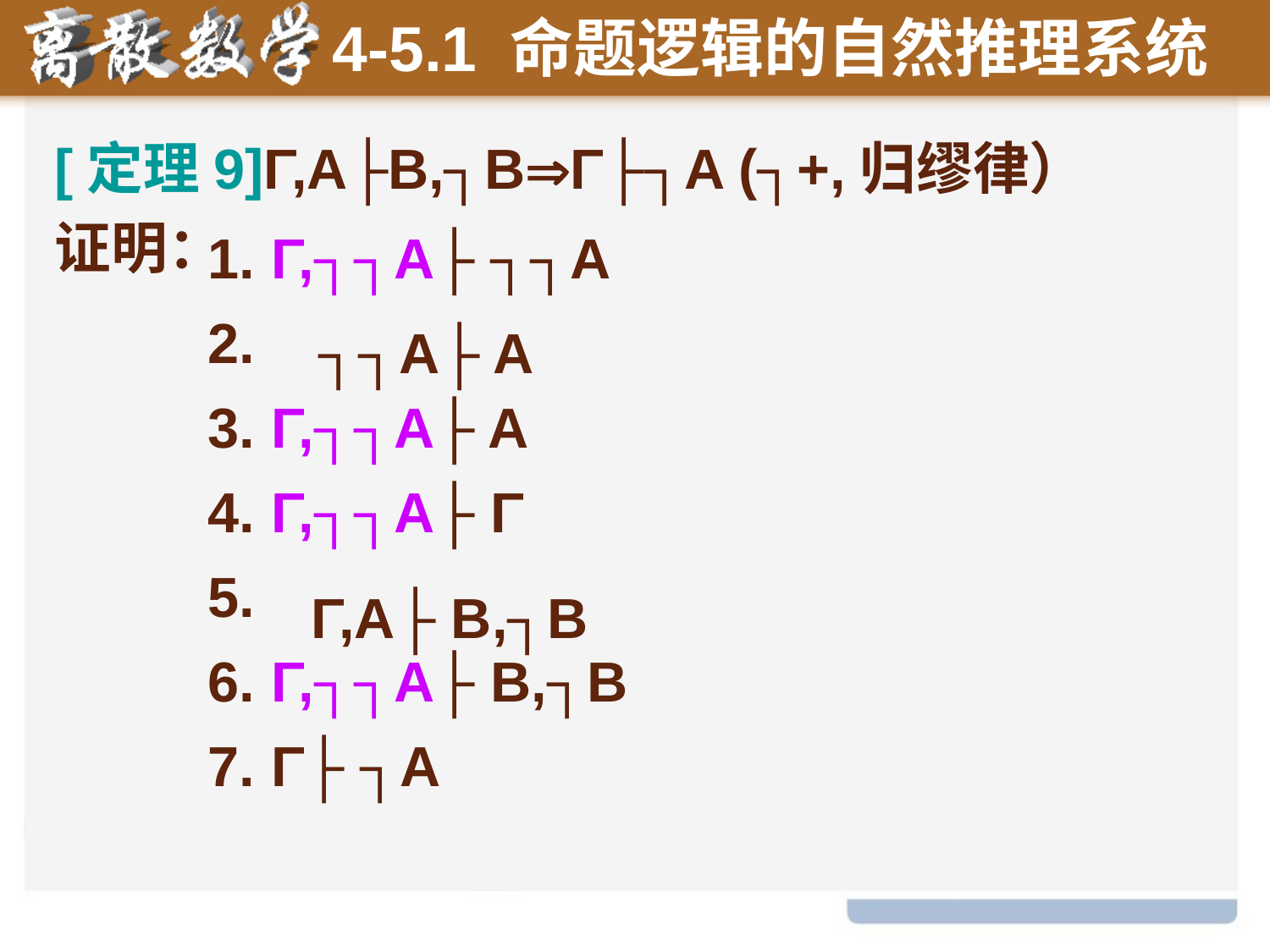

4-5.1 命题逻辑的自然推理系统
[定理9]Γ,A├B,┐B⇒Γ├┐A (┐+,归缪律）
证明：
Γ,┐┐A├ ┐┐A

Γ,┐┐A├ A
Γ,┐┐A├ Γ

Γ,┐┐A├ B,┐B
Γ├ ┐A
┐┐A├ A
Γ,A├ B,┐B